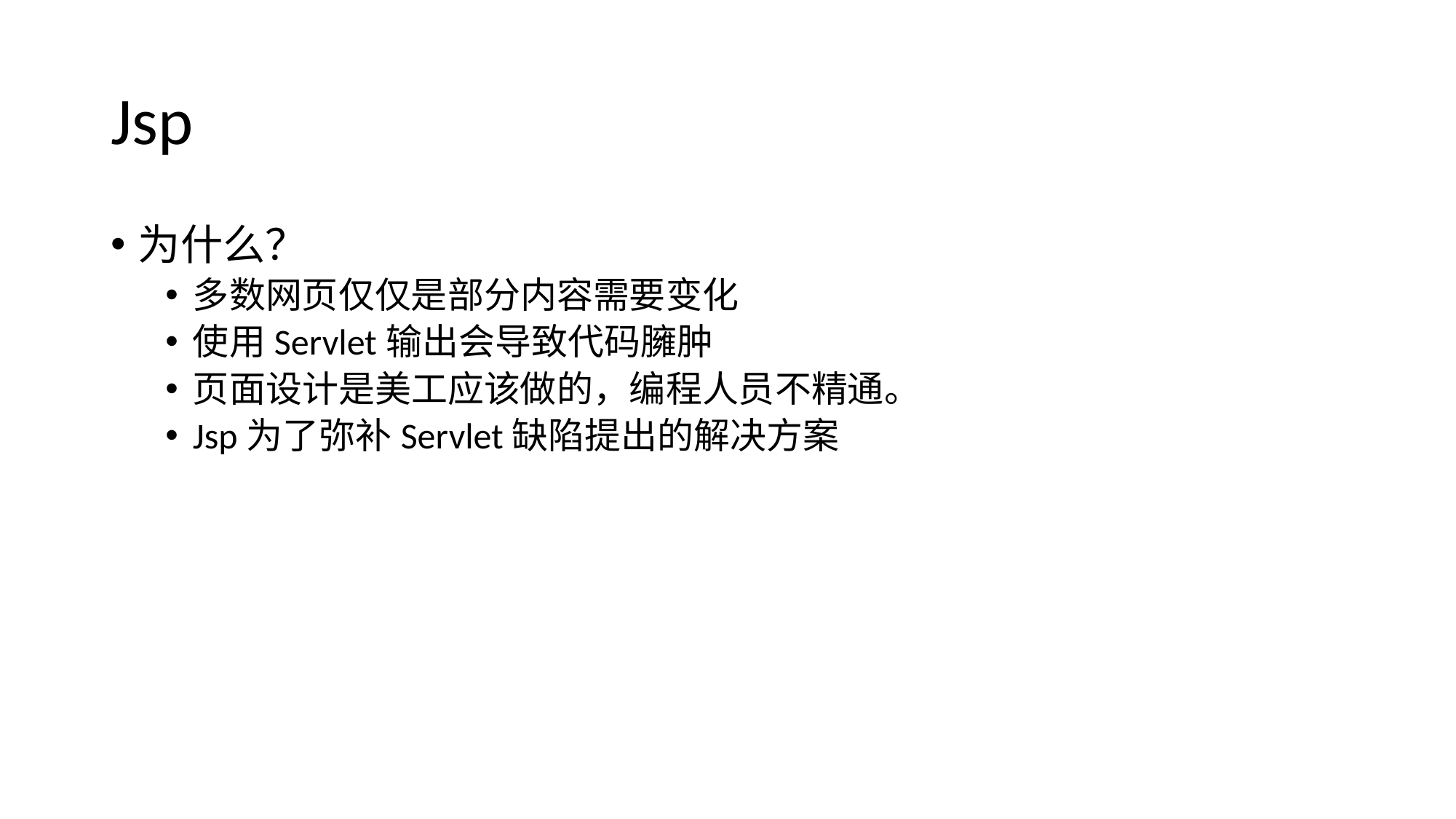

# Jsp
为什么？
多数网页仅仅是部分内容需要变化
使用Servlet输出会导致代码臃肿
页面设计是美工应该做的，编程人员不精通。
Jsp为了弥补Servlet缺陷提出的解决方案